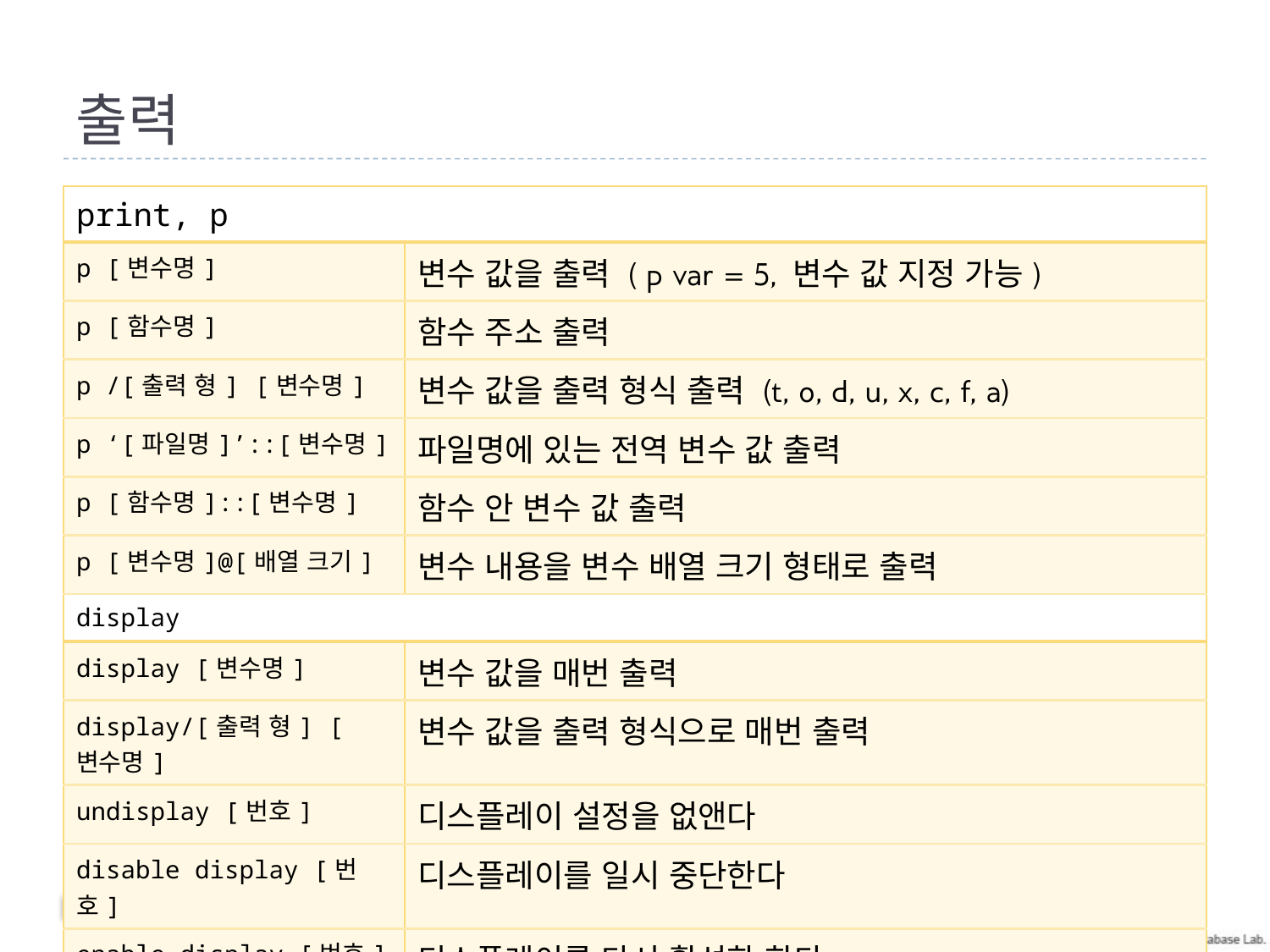

# 출력
| print, p |  |
| --- | --- |
| p [변수명] | 변수 값을 출력 ( p var = 5, 변수 값 지정 가능) |
| p [함수명] | 함수 주소 출력 |
| p /[출력 형] [변수명] | 변수 값을 출력 형식 출력 (t, o, d, u, x, c, f, a) |
| p ‘[파일명]’::[변수명] | 파일명에 있는 전역 변수 값 출력 |
| p [함수명]::[변수명] | 함수 안 변수 값 출력 |
| p [변수명]@[배열 크기] | 변수 내용을 변수 배열 크기 형태로 출력 |
| display |  |
| display [변수명] | 변수 값을 매번 출력 |
| display/[출력 형] [변수명] | 변수 값을 출력 형식으로 매번 출력 |
| undisplay [번호] | 디스플레이 설정을 없앤다 |
| disable display [번호] | 디스플레이를 일시 중단한다 |
| enable display [번호] | 디스플레이를 다시 활성화 한다 |